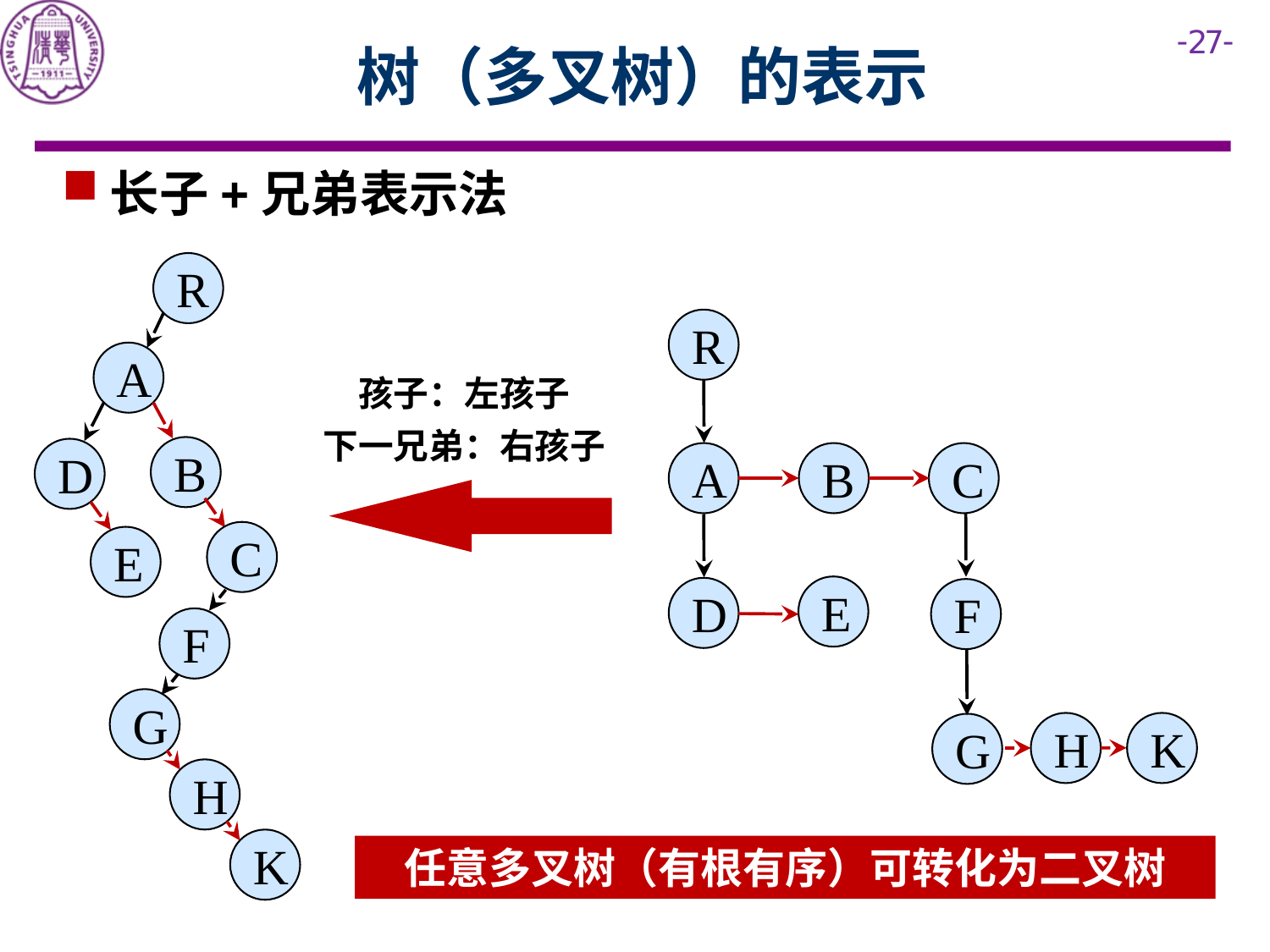

# 树（多叉树）的表示
长子+兄弟表示法
R
A
B
D
C
E
F
G
H
K
R
孩子：左孩子
下一兄弟：右孩子
A
B
C

E
D
F
H
K
G
任意多叉树（有根有序）可转化为二叉树